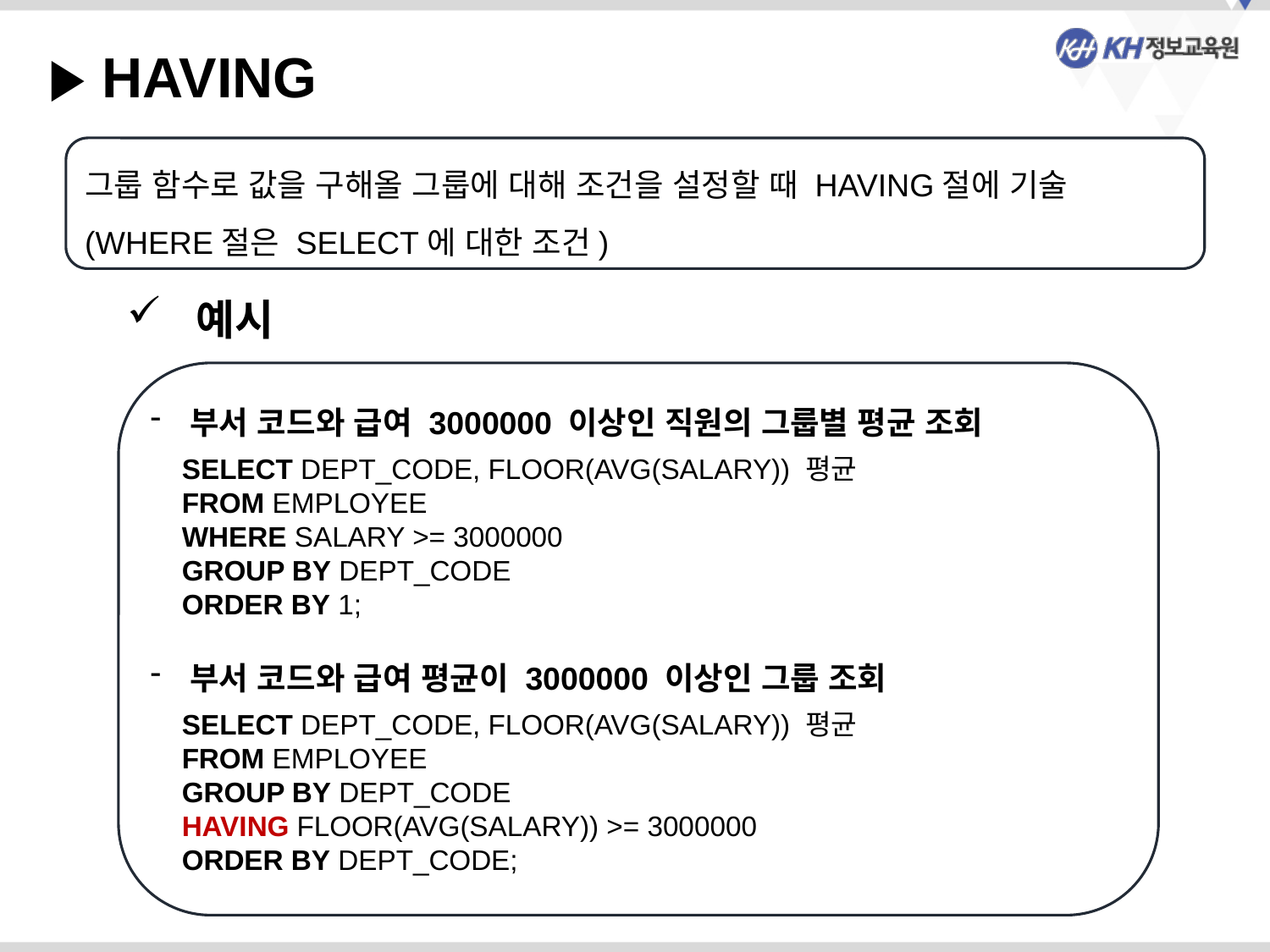

▶ HAVING
그룹 함수로 값을 구해올 그룹에 대해 조건을 설정할 때 HAVING절에 기술
(WHERE절은 SELECT에 대한 조건)
 예시
부서 코드와 급여 3000000 이상인 직원의 그룹별 평균 조회

    SELECT DEPT_CODE, FLOOR(AVG(SALARY)) 평균
    FROM EMPLOYEE
    WHERE SALARY >= 3000000
    GROUP BY DEPT_CODE
    ORDER BY 1;

부서 코드와 급여 평균이 3000000 이상인 그룹 조회

    SELECT DEPT_CODE, FLOOR(AVG(SALARY)) 평균
    FROM EMPLOYEE
    GROUP BY DEPT_CODE
    HAVING FLOOR(AVG(SALARY)) >= 3000000
    ORDER BY DEPT_CODE;